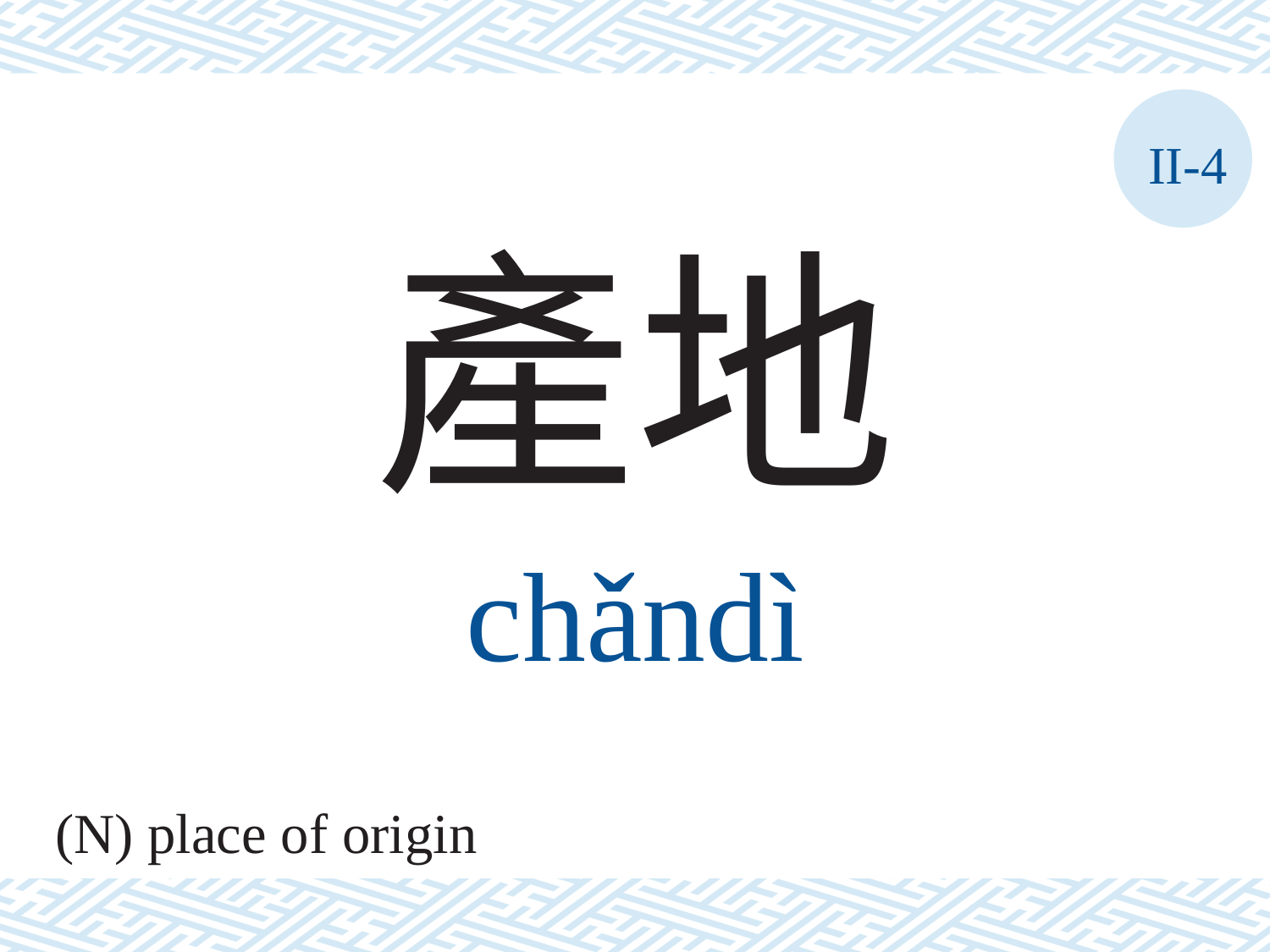

II-4
產地
chǎndì
(N) place of origin